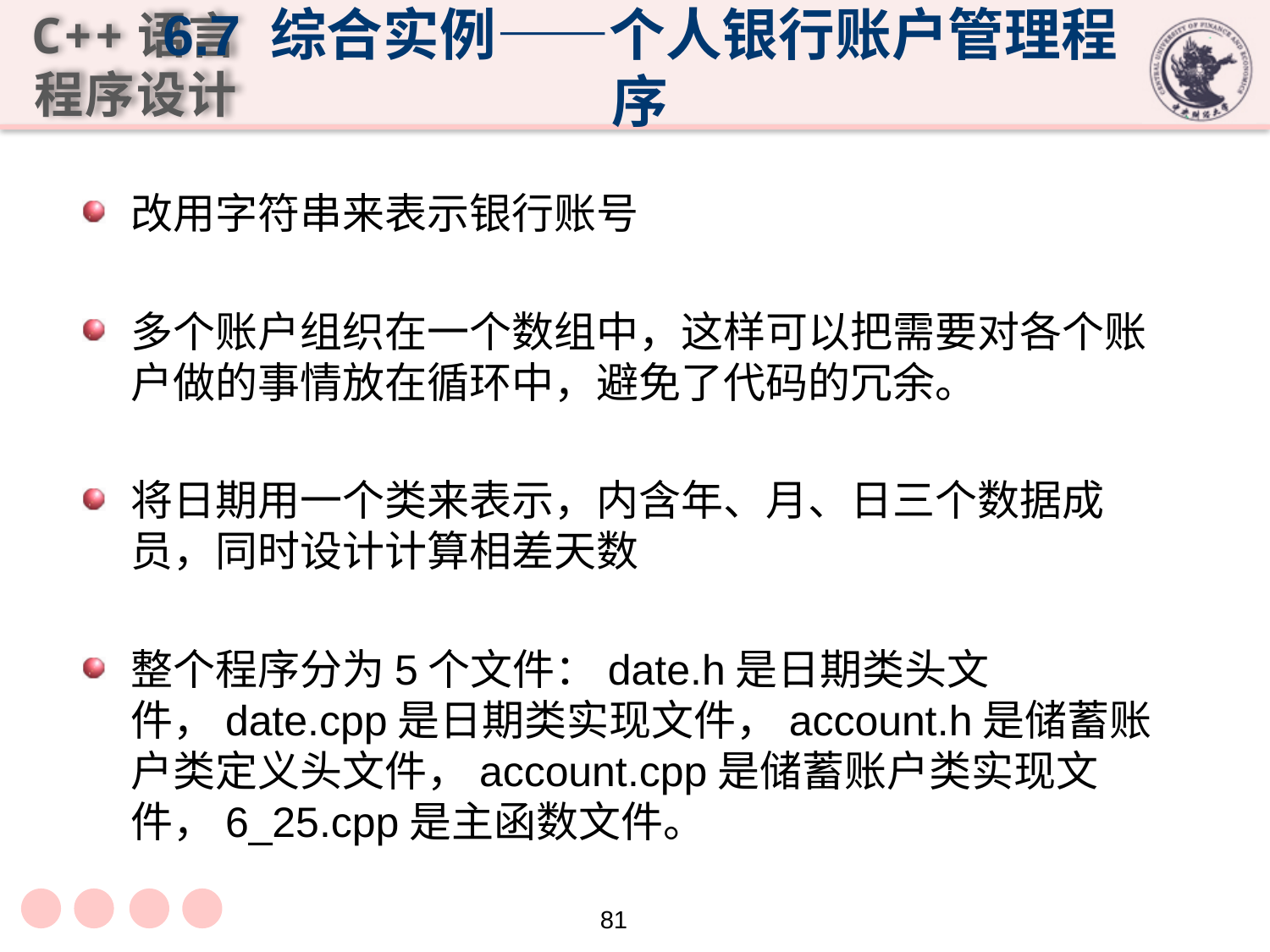

# 6.7 综合实例——个人银行账户管理程序
改用字符串来表示银行账号

多个账户组织在一个数组中，这样可以把需要对各个账户做的事情放在循环中，避免了代码的冗余。

将日期用一个类来表示，内含年、月、日三个数据成员，同时设计计算相差天数

整个程序分为5个文件：date.h是日期类头文件，date.cpp是日期类实现文件，account.h是储蓄账户类定义头文件，account.cpp是储蓄账户类实现文件，6_25.cpp是主函数文件。
81